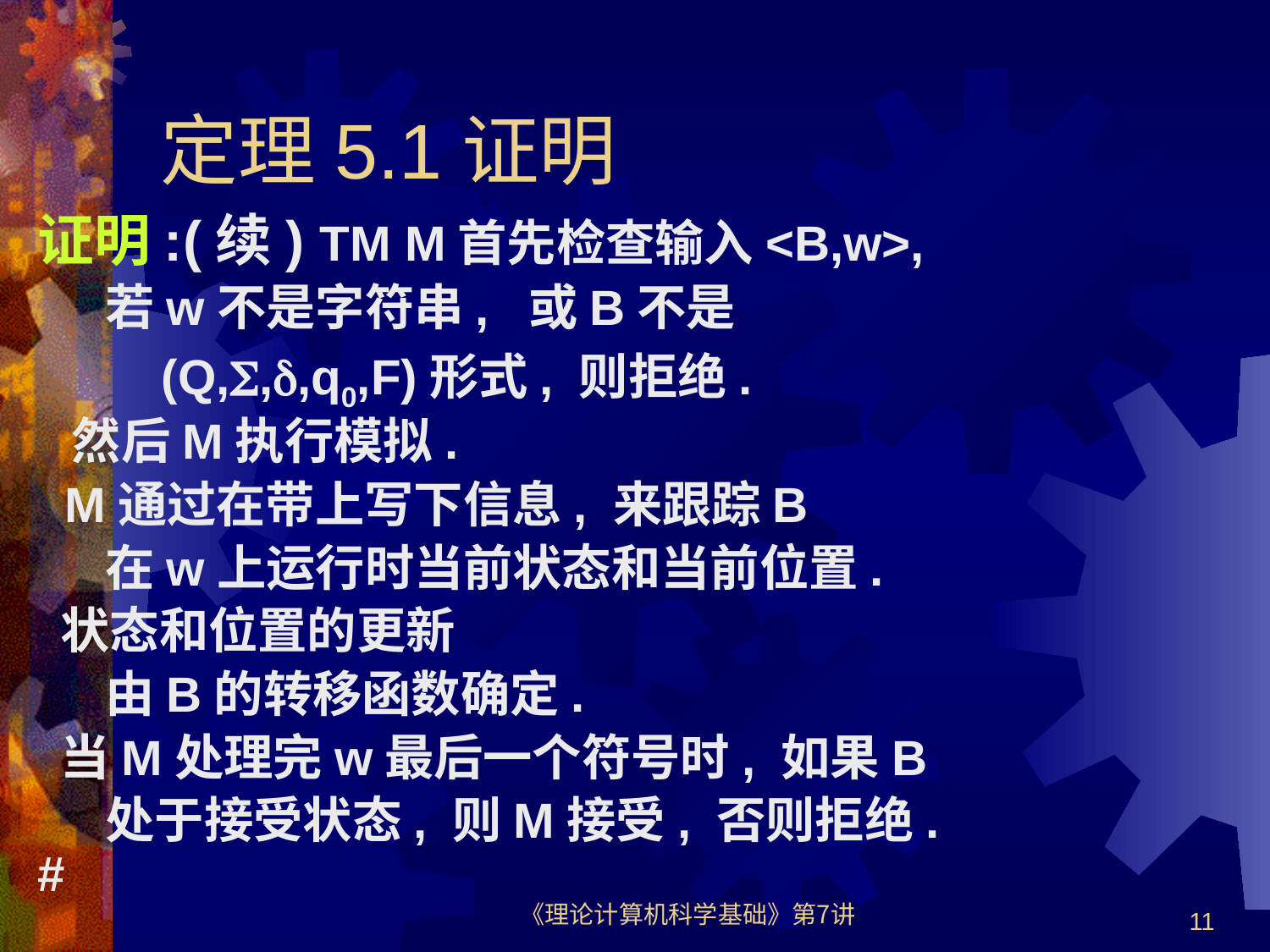

# 定理5.1证明
证明:(续) TM M首先检查输入<B,w>,
     若w不是字符串,  或B不是
         (Q,Σ,δ,q0,F)形式, 则拒绝.
  然后M执行模拟.
  M通过在带上写下信息, 来跟踪B
     在w上运行时当前状态和当前位置.
 状态和位置的更新
     由B的转移函数确定.
 当M处理完w最后一个符号时, 如果B
     处于接受状态, 则M接受, 否则拒绝.   #
《理论计算机科学基础》第7讲
11